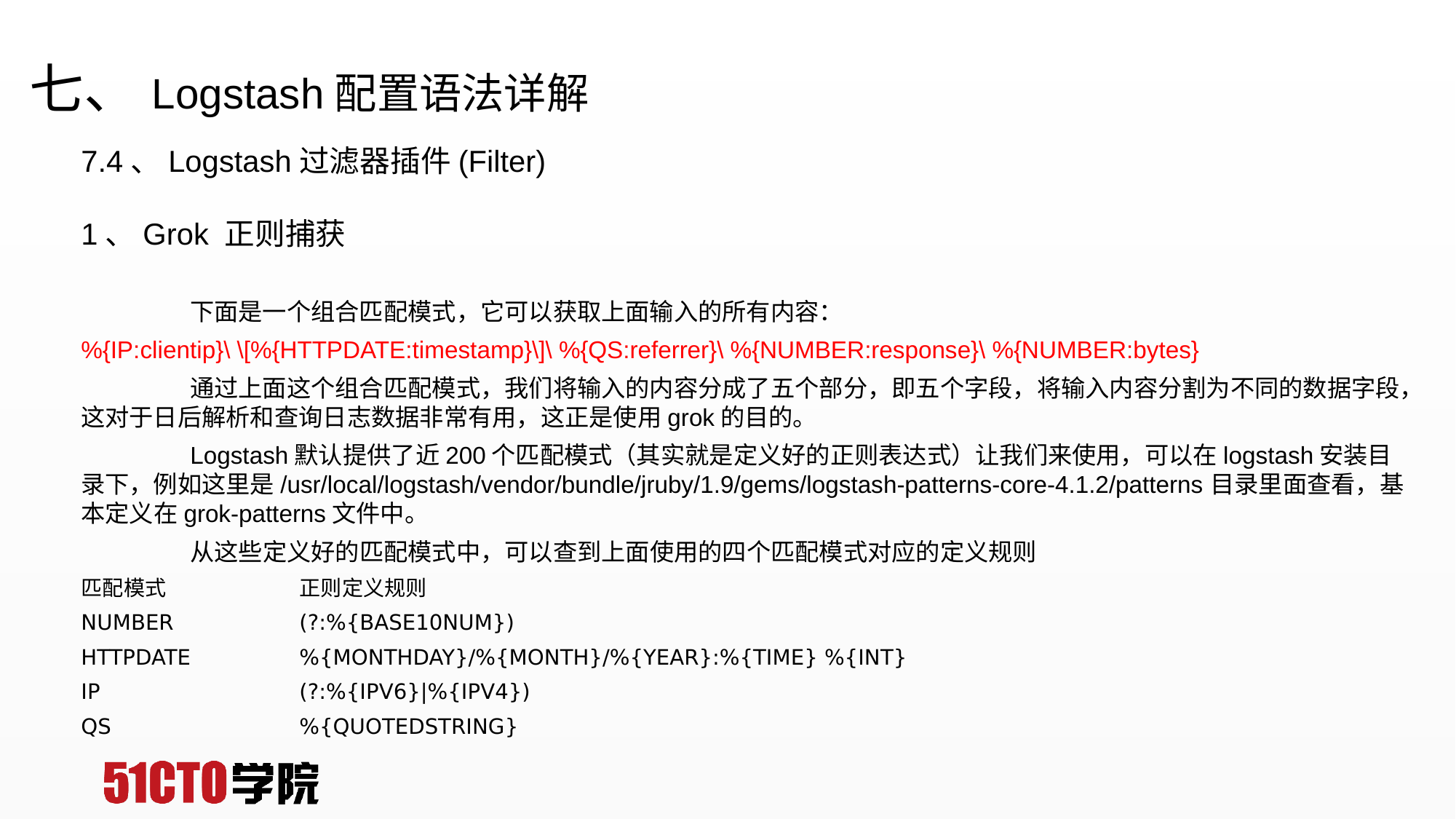

# 七、Logstash配置语法详解
7.4、Logstash过滤器插件(Filter)

1、Grok 正则捕获

	下面是一个组合匹配模式，它可以获取上面输入的所有内容：
%{IP:clientip}\ \[%{HTTPDATE:timestamp}\]\ %{QS:referrer}\ %{NUMBER:response}\ %{NUMBER:bytes}
	通过上面这个组合匹配模式，我们将输入的内容分成了五个部分，即五个字段，将输入内容分割为不同的数据字段，这对于日后解析和查询日志数据非常有用，这正是使用grok的目的。
	Logstash默认提供了近200个匹配模式（其实就是定义好的正则表达式）让我们来使用，可以在logstash安装目录下，例如这里是/usr/local/logstash/vendor/bundle/jruby/1.9/gems/logstash-patterns-core-4.1.2/patterns目录里面查看，基本定义在grok-patterns文件中。
	从这些定义好的匹配模式中，可以查到上面使用的四个匹配模式对应的定义规则
匹配模式		正则定义规则
NUMBER		(?:%{BASE10NUM})
HTTPDATE	%{MONTHDAY}/%{MONTH}/%{YEAR}:%{TIME} %{INT}
IP		(?:%{IPV6}|%{IPV4})
QS		%{QUOTEDSTRING}